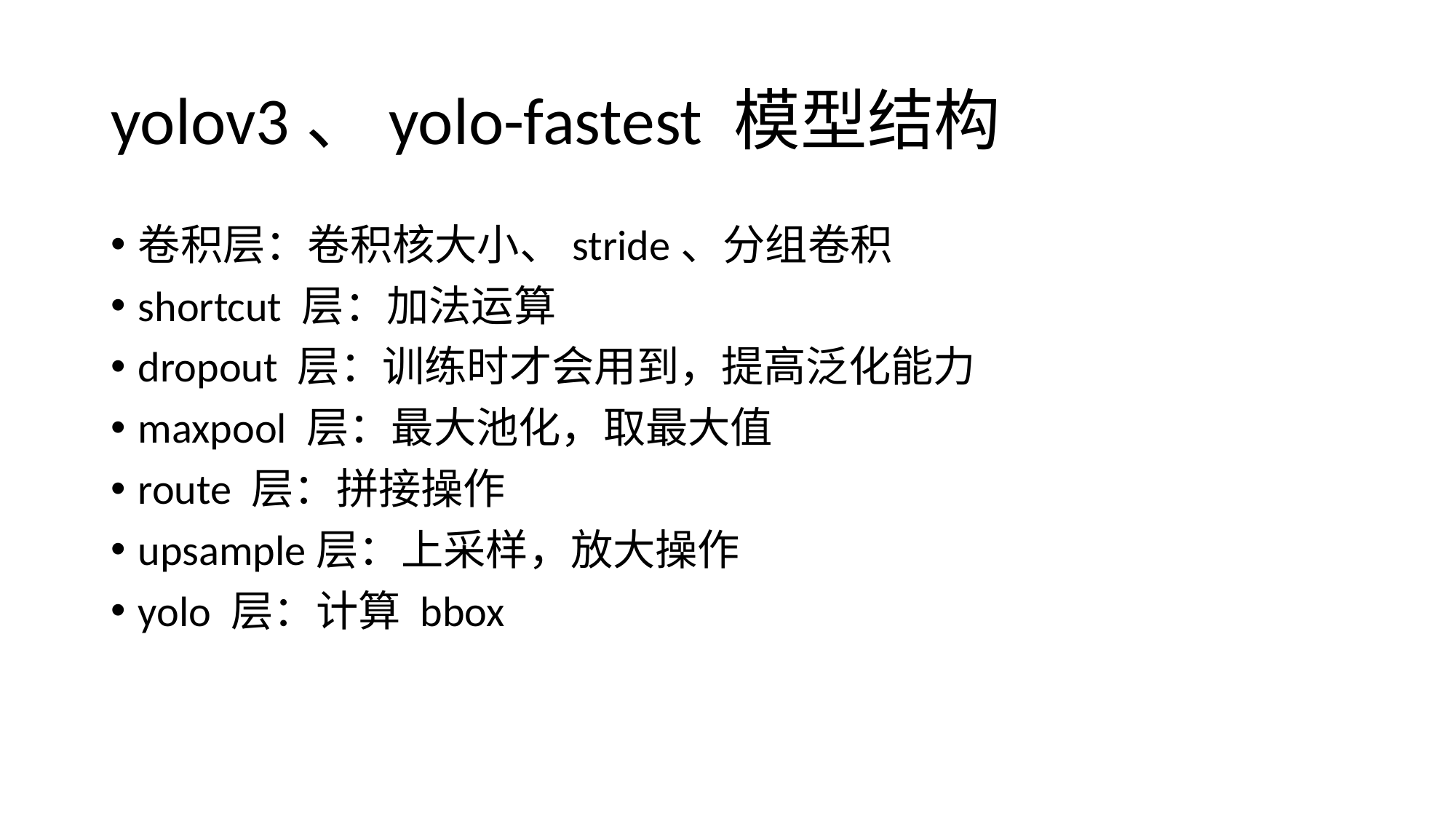

# yolov3、yolo-fastest 模型结构
卷积层：卷积核大小、stride、分组卷积
shortcut 层：加法运算
dropout 层：训练时才会用到，提高泛化能力
maxpool 层：最大池化，取最大值
route 层：拼接操作
upsample层：上采样，放大操作
yolo 层：计算 bbox